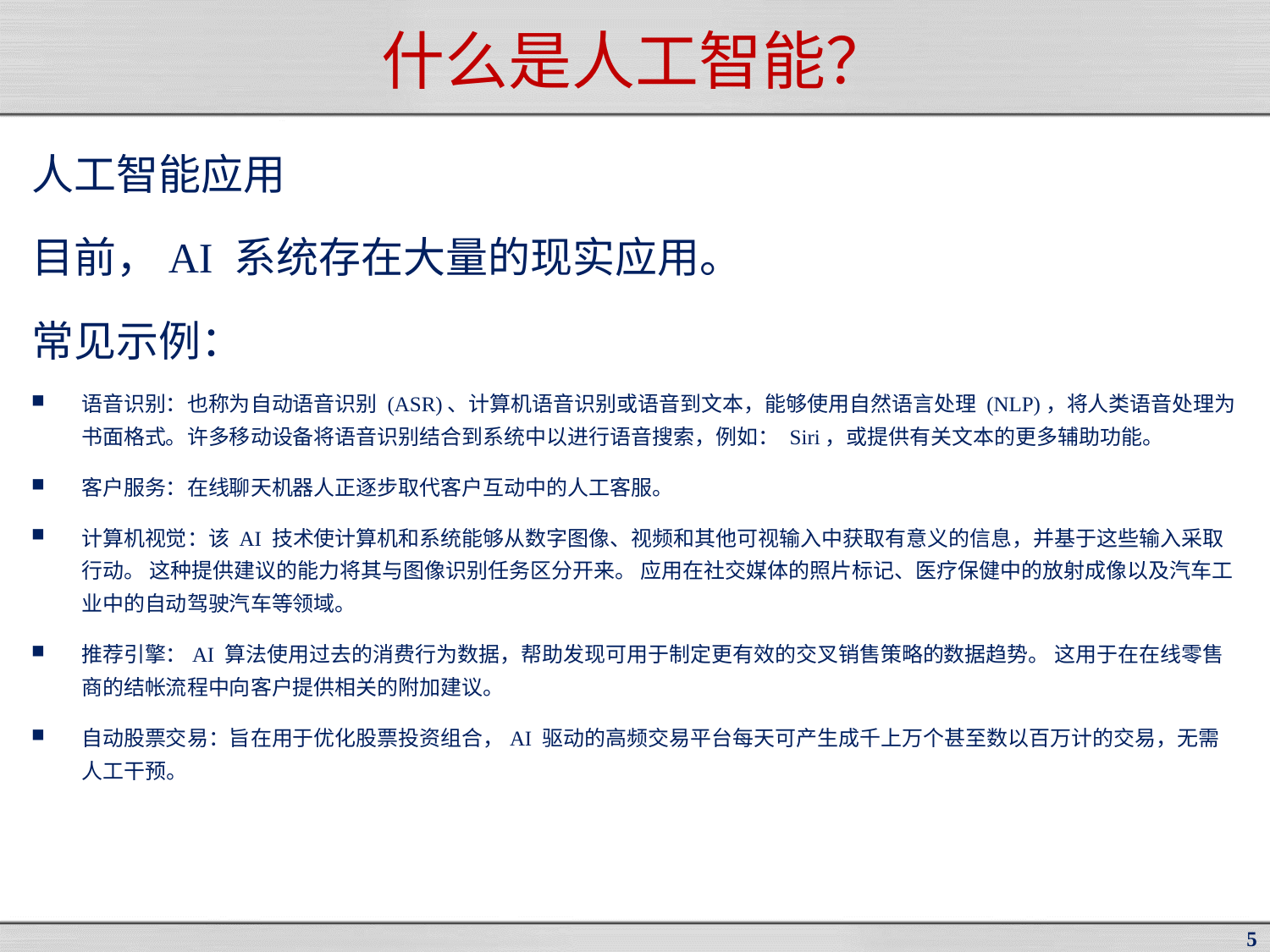

# 什么是人工智能？
人工智能应用
目前，AI 系统存在大量的现实应用。
常见示例：
语音识别：也称为自动语音识别 (ASR)、计算机语音识别或语音到文本，能够使用自然语言处理 (NLP)，将人类语音处理为书面格式。许多移动设备将语音识别结合到系统中以进行语音搜索，例如： Siri，或提供有关文本的更多辅助功能。
客户服务：在线聊天机器人正逐步取代客户互动中的人工客服。
计算机视觉：该 AI 技术使计算机和系统能够从数字图像、视频和其他可视输入中获取有意义的信息，并基于这些输入采取行动。 这种提供建议的能力将其与图像识别任务区分开来。 应用在社交媒体的照片标记、医疗保健中的放射成像以及汽车工业中的自动驾驶汽车等领域。
推荐引擎：AI 算法使用过去的消费行为数据，帮助发现可用于制定更有效的交叉销售策略的数据趋势。 这用于在在线零售商的结帐流程中向客户提供相关的附加建议。
自动股票交易：旨在用于优化股票投资组合，AI 驱动的高频交易平台每天可产生成千上万个甚至数以百万计的交易，无需人工干预。
5